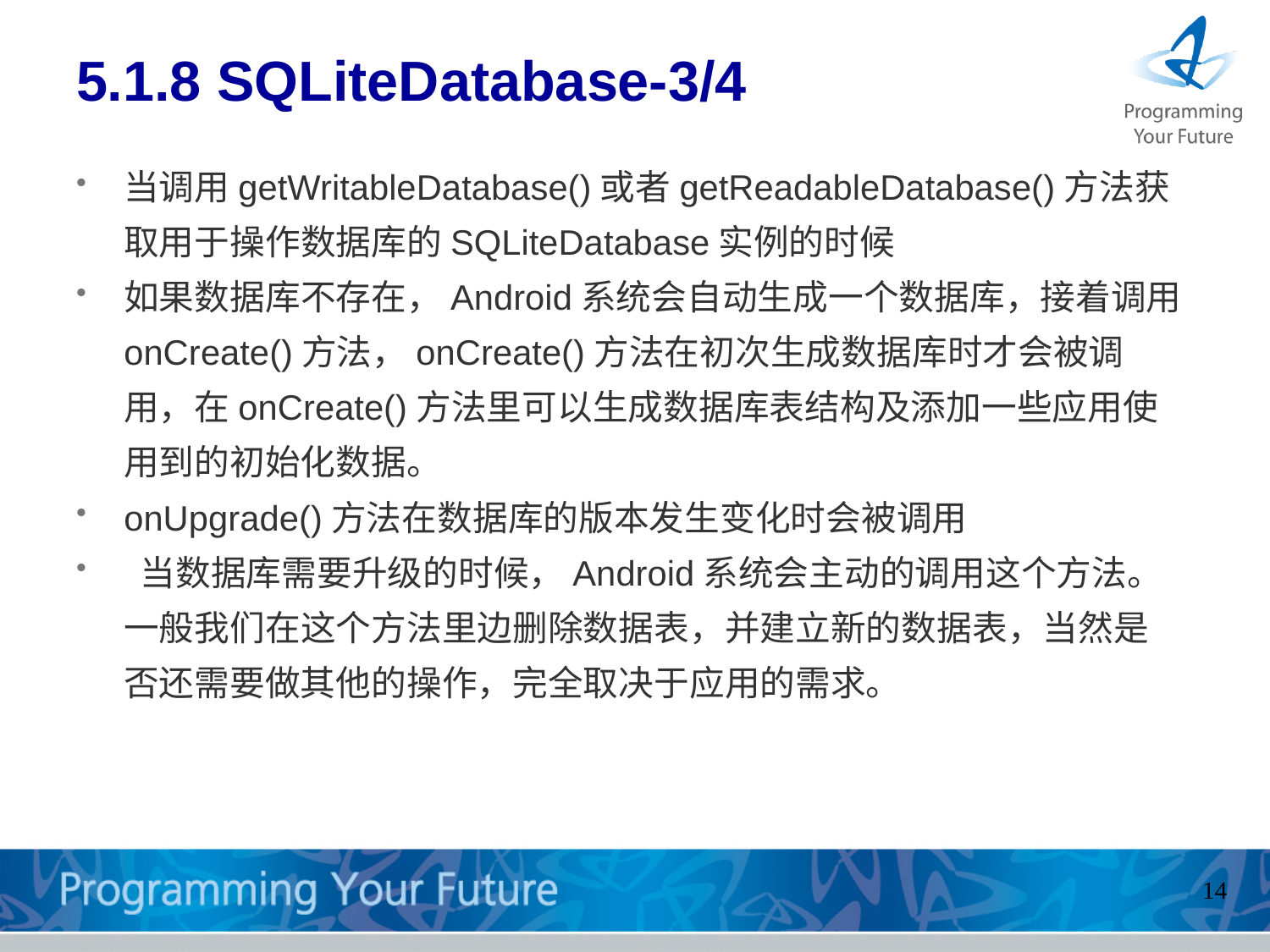

# 5.1.8 SQLiteDatabase-3/4
当调用getWritableDatabase()或者getReadableDatabase()方法获取用于操作数据库的SQLiteDatabase实例的时候
如果数据库不存在，Android系统会自动生成一个数据库，接着调用onCreate()方法，onCreate()方法在初次生成数据库时才会被调用，在onCreate()方法里可以生成数据库表结构及添加一些应用使用到的初始化数据。
onUpgrade()方法在数据库的版本发生变化时会被调用
 当数据库需要升级的时候，Android系统会主动的调用这个方法。一般我们在这个方法里边删除数据表，并建立新的数据表，当然是否还需要做其他的操作，完全取决于应用的需求。